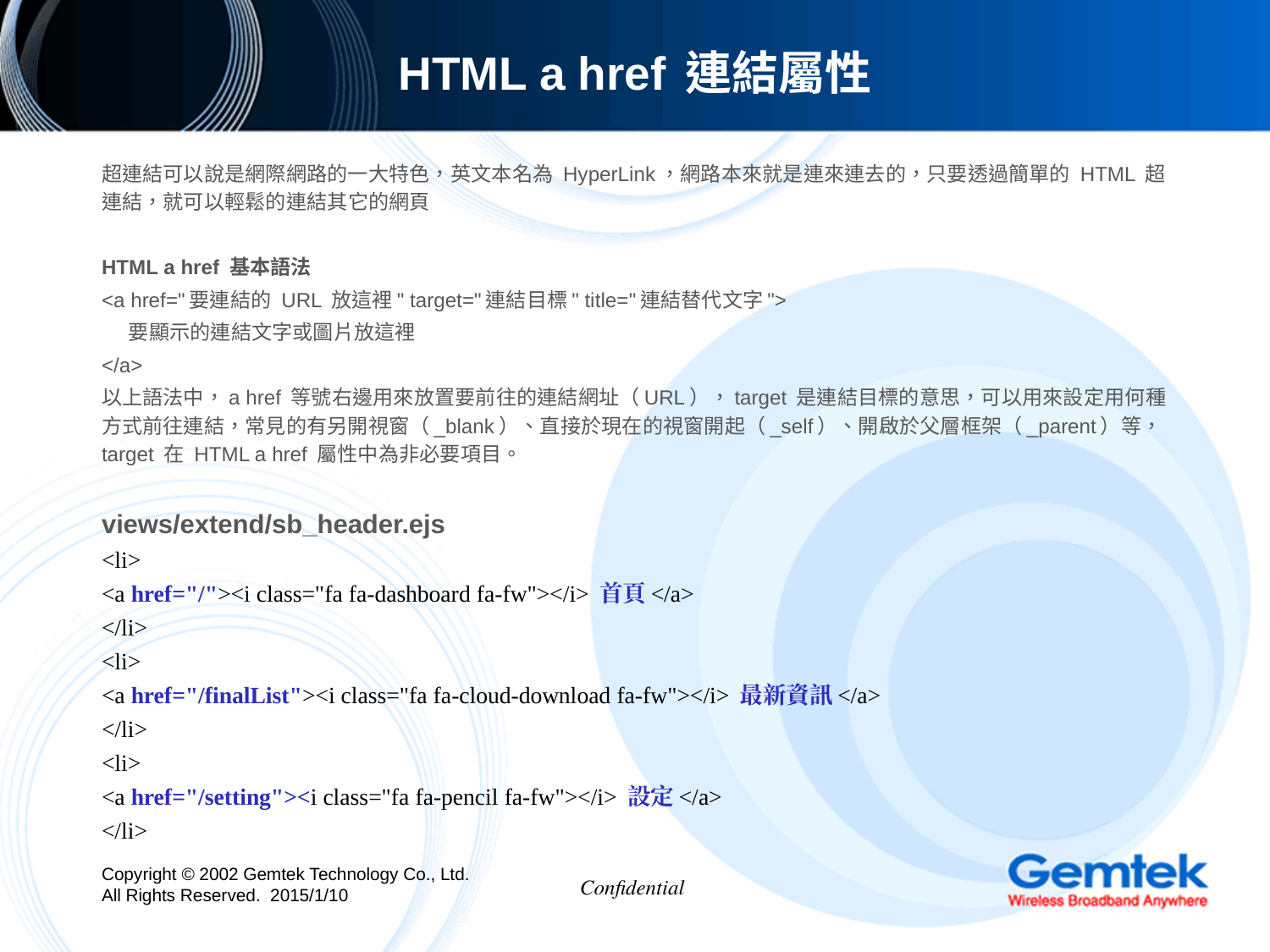

# HTML a href 連結屬性
超連結可以說是網際網路的一大特色，英文本名為 HyperLink，網路本來就是連來連去的，只要透過簡單的 HTML 超連結，就可以輕鬆的連結其它的網頁

HTML a href 基本語法
<a href="要連結的 URL 放這裡" target="連結目標" title="連結替代文字">
    要顯示的連結文字或圖片放這裡
</a>
以上語法中，a href 等號右邊用來放置要前往的連結網址（URL），target 是連結目標的意思，可以用來設定用何種方式前往連結，常見的有另開視窗（_blank）、直接於現在的視窗開起（_self）、開啟於父層框架（_parent）等，target 在 HTML a href 屬性中為非必要項目。

views/extend/sb_header.ejs
<li>
<a href="/"><i class="fa fa-dashboard fa-fw"></i> 首頁</a>
</li>
<li>
<a href="/finalList"><i class="fa fa-cloud-download fa-fw"></i> 最新資訊</a>
</li>
<li>
<a href="/setting"><i class="fa fa-pencil fa-fw"></i> 設定</a>
</li>